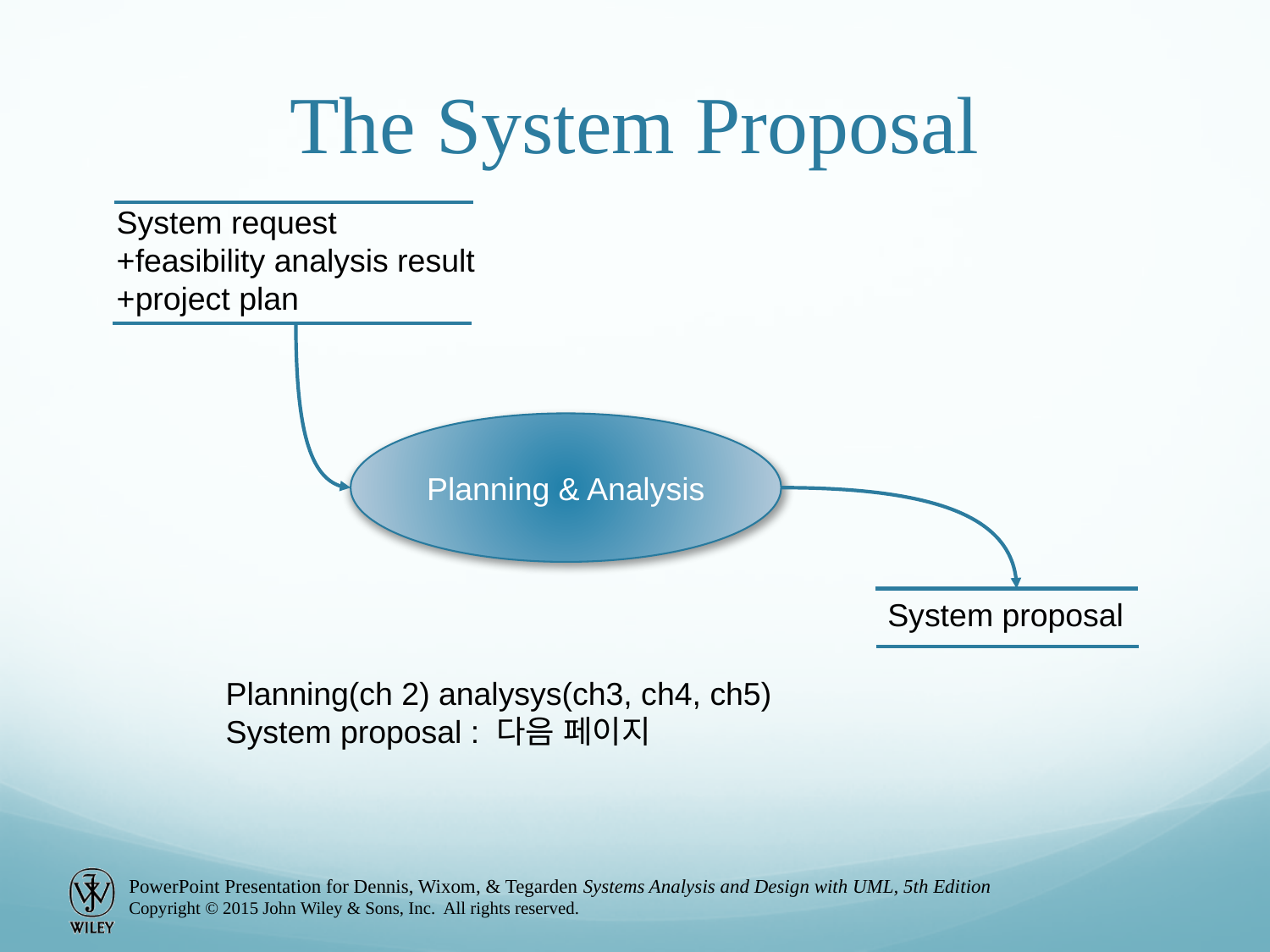

# The System Proposal
System request
+feasibility analysis result
+project plan
Planning & Analysis
System proposal
Planning(ch 2) analysys(ch3, ch4, ch5)
System proposal : 다음 페이지